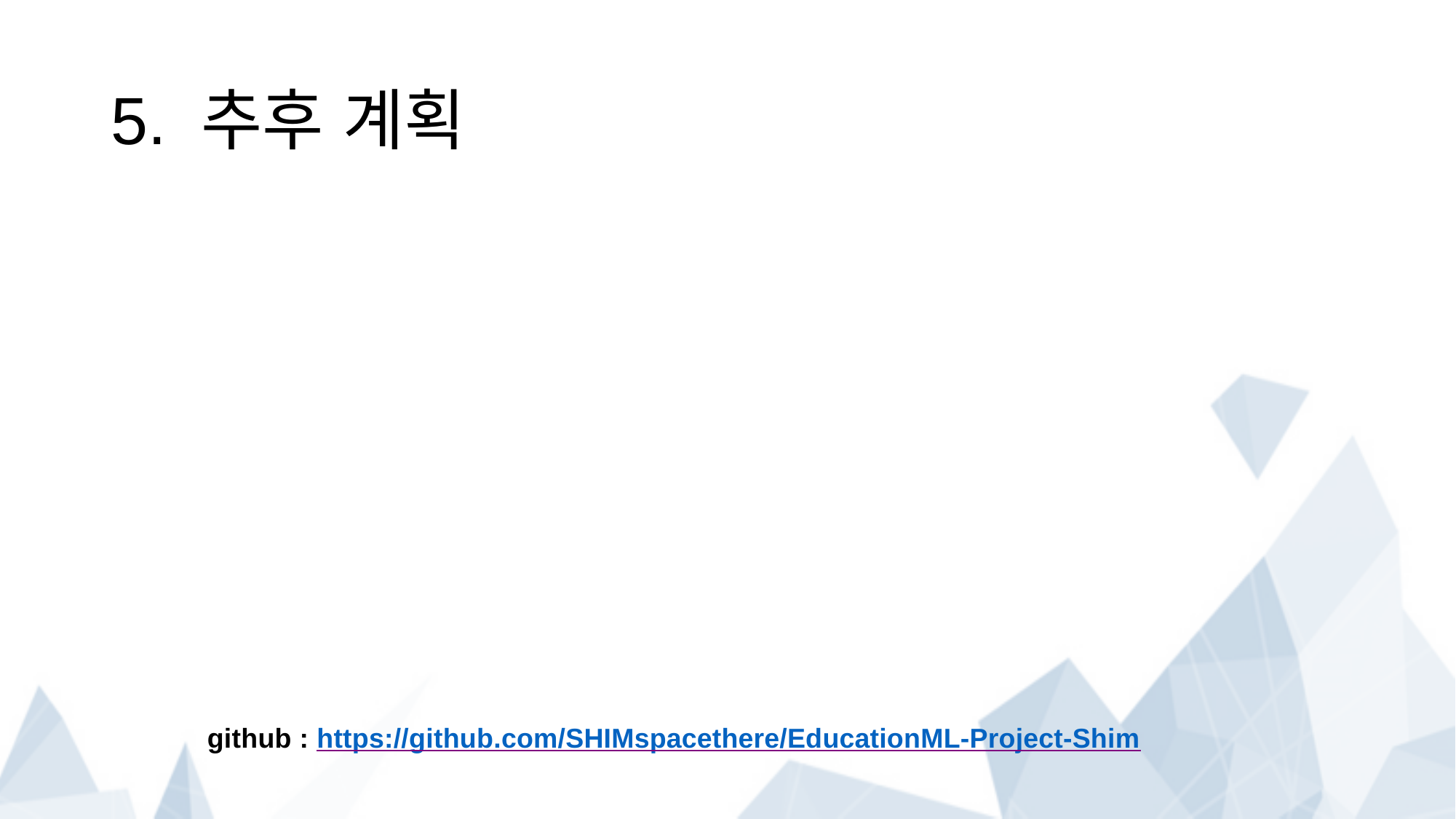

# 5. 추후 계획
github : https://github.com/SHIMspacethere/EducationML-Project-Shim